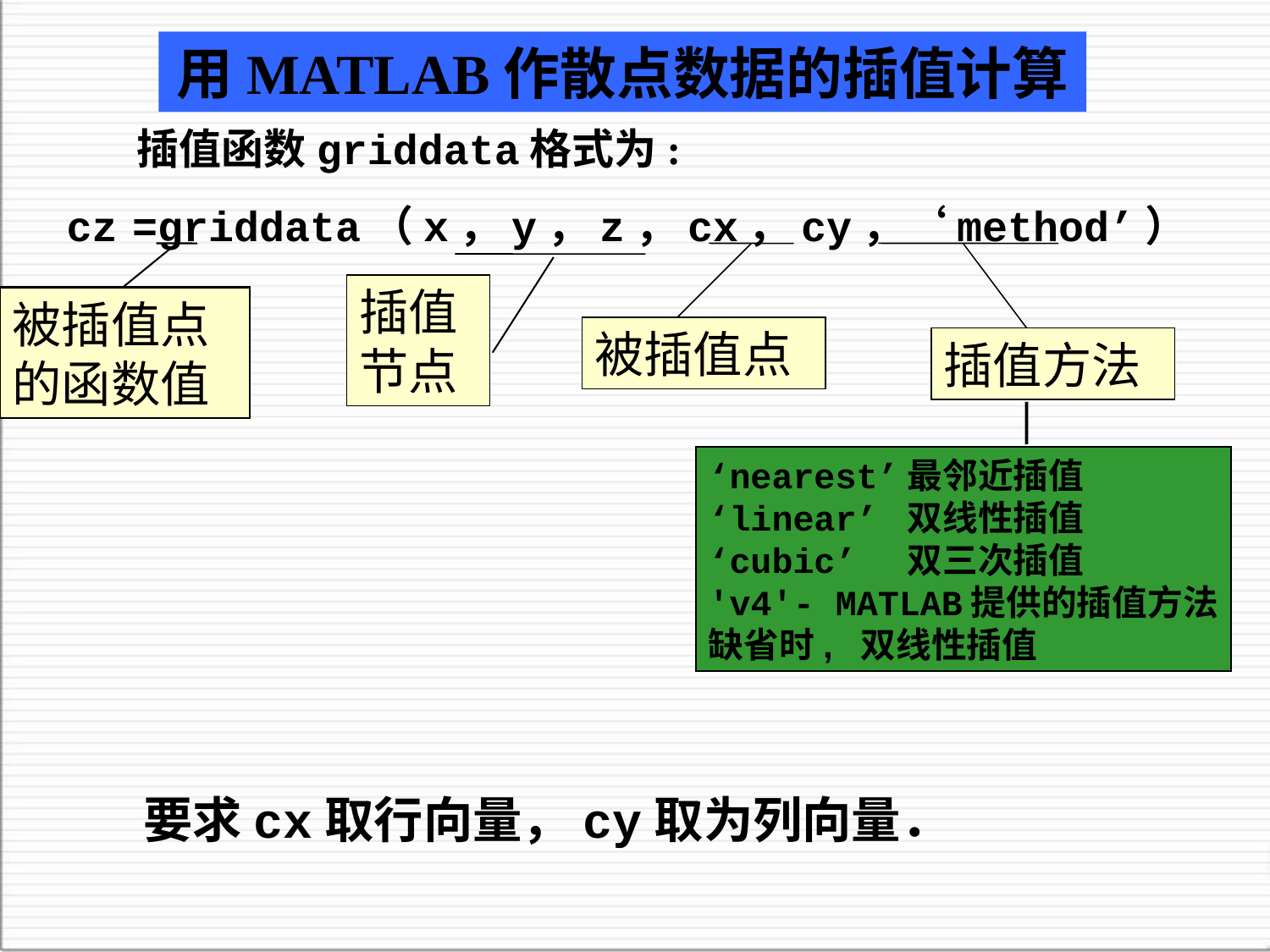

用MATLAB作散点数据的插值计算
 插值函数griddata格式为:
 cz =griddata（x，y，z，cx，cy，‘method’）

被插值点的函数值

被插值点

插值方法

插值节点

‘nearest’最邻近插值
‘linear’ 双线性插值
‘cubic’  双三次插值
'v4'- MATLAB提供的插值方法
缺省时,  双线性插值
    要求cx取行向量，cy取为列向量．